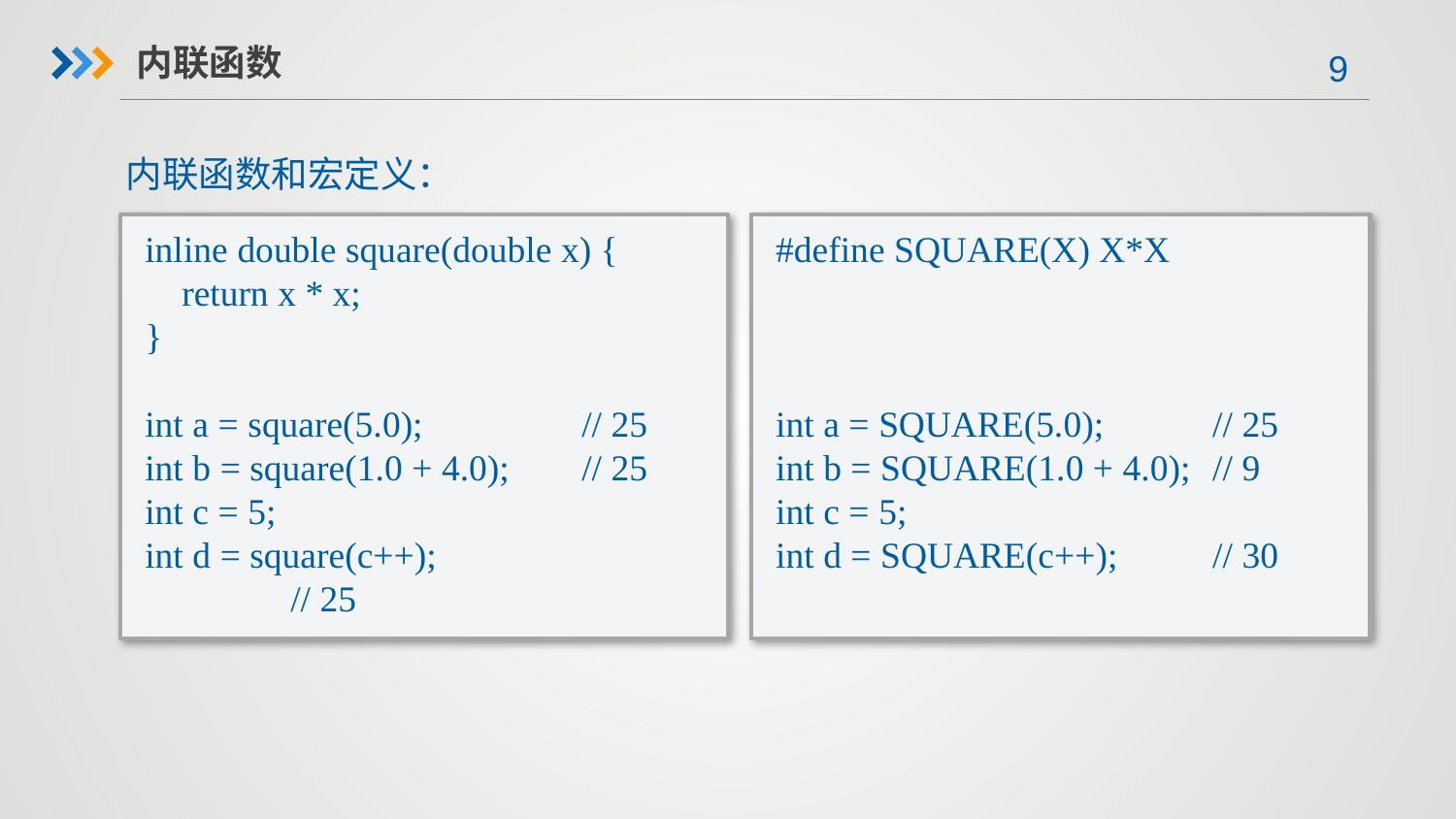

内联函数
内联函数和宏定义：

inline double square(double x) {
    return x * x;
}

int a = square(5.0);		// 25
int b = square(1.0 + 4.0);	// 25
int c = 5;
int d = square(c++);		// 25

#define SQUARE(X) X*X

int a = SQUARE(5.0);	// 25
int b = SQUARE(1.0 + 4.0);	// 9
int c = 5;
int d = SQUARE(c++);	// 30